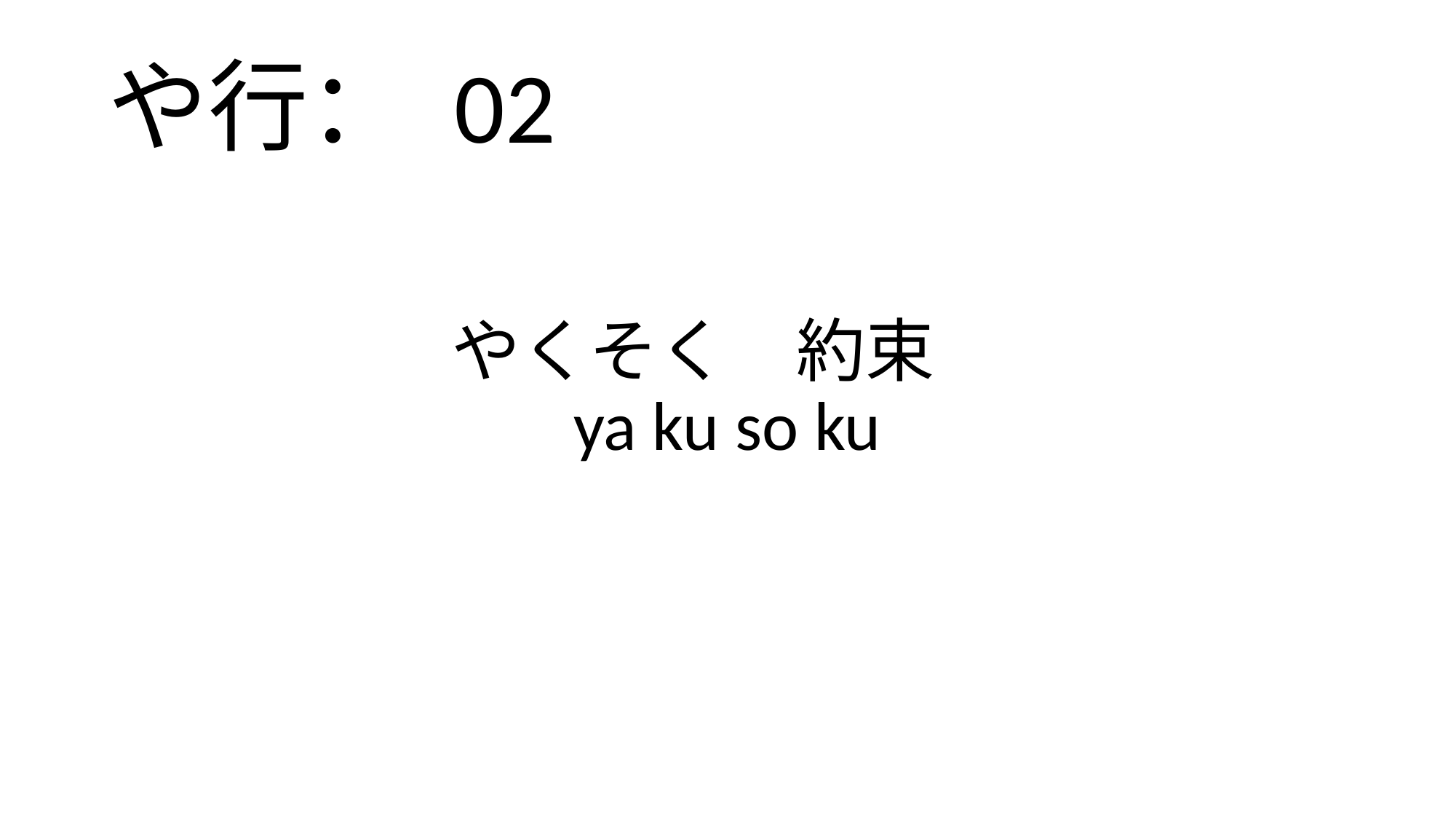

や行： 02
# やくそく　約束　 ya ku so ku